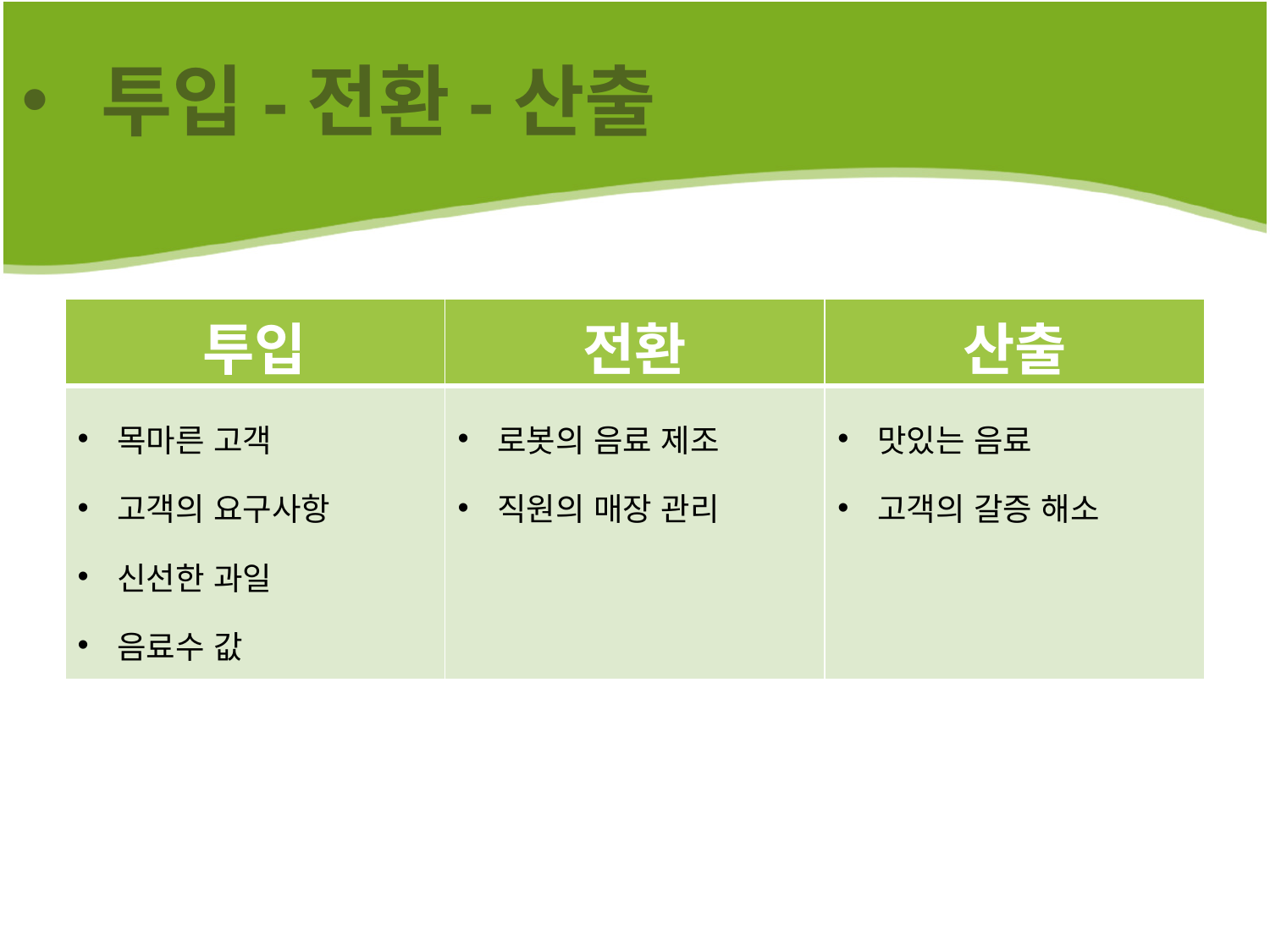

투입-전환-산출
| 투입 | 전환 | 산출 |
| --- | --- | --- |
| 목마른 고객 고객의 요구사항 신선한 과일 음료수 값 | 로봇의 음료 제조 직원의 매장 관리 | 맛있는 음료 고객의 갈증 해소 |
자료
현상